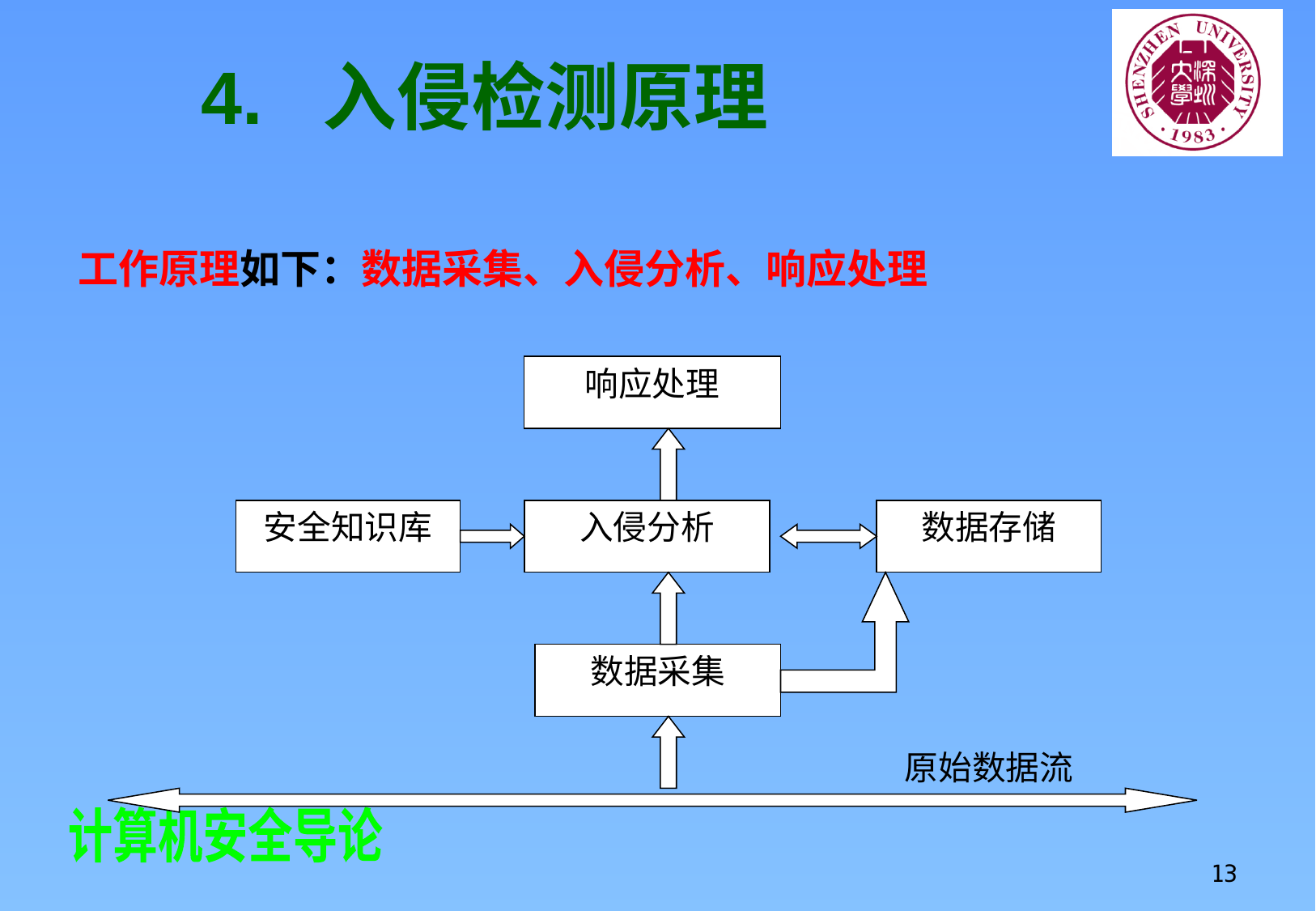

# 4.	入侵检测原理
工作原理如下：数据采集、入侵分析、响应处理

响应处理

安全知识库
入侵分析
数据存储

数据采集

原始数据流

13